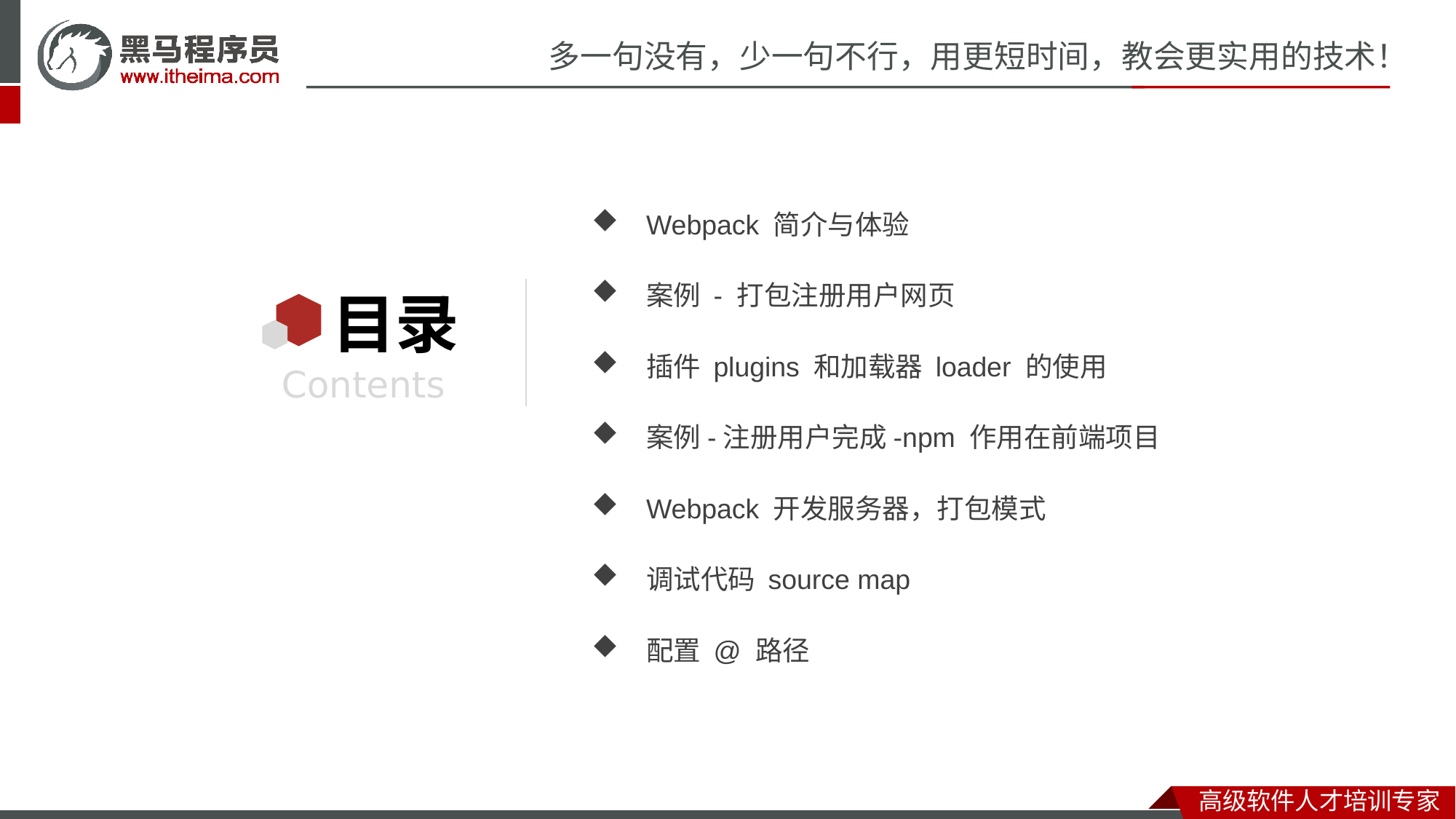

Webpack 简介与体验
案例 - 打包注册用户网页
插件 plugins 和加载器 loader 的使用
案例-注册用户完成-npm 作用在前端项目
Webpack 开发服务器，打包模式
调试代码 source map
配置 @ 路径